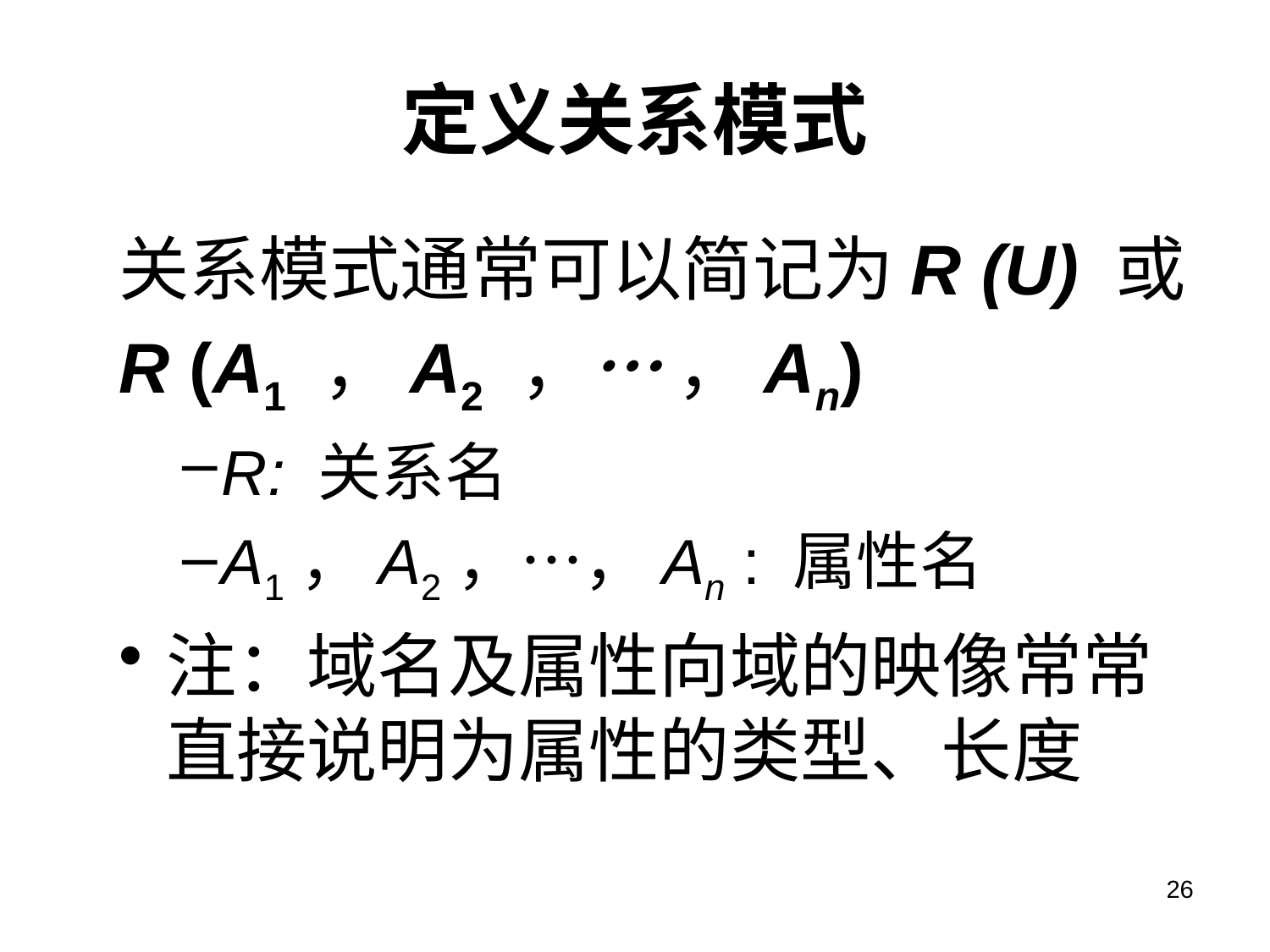

# 定义关系模式
关系模式通常可以简记为R (U) 或
R (A1 ，A2 ，… ，An)
R: 关系名
A1，A2，…，An : 属性名
注：域名及属性向域的映像常常直接说明为属性的类型、长度

26